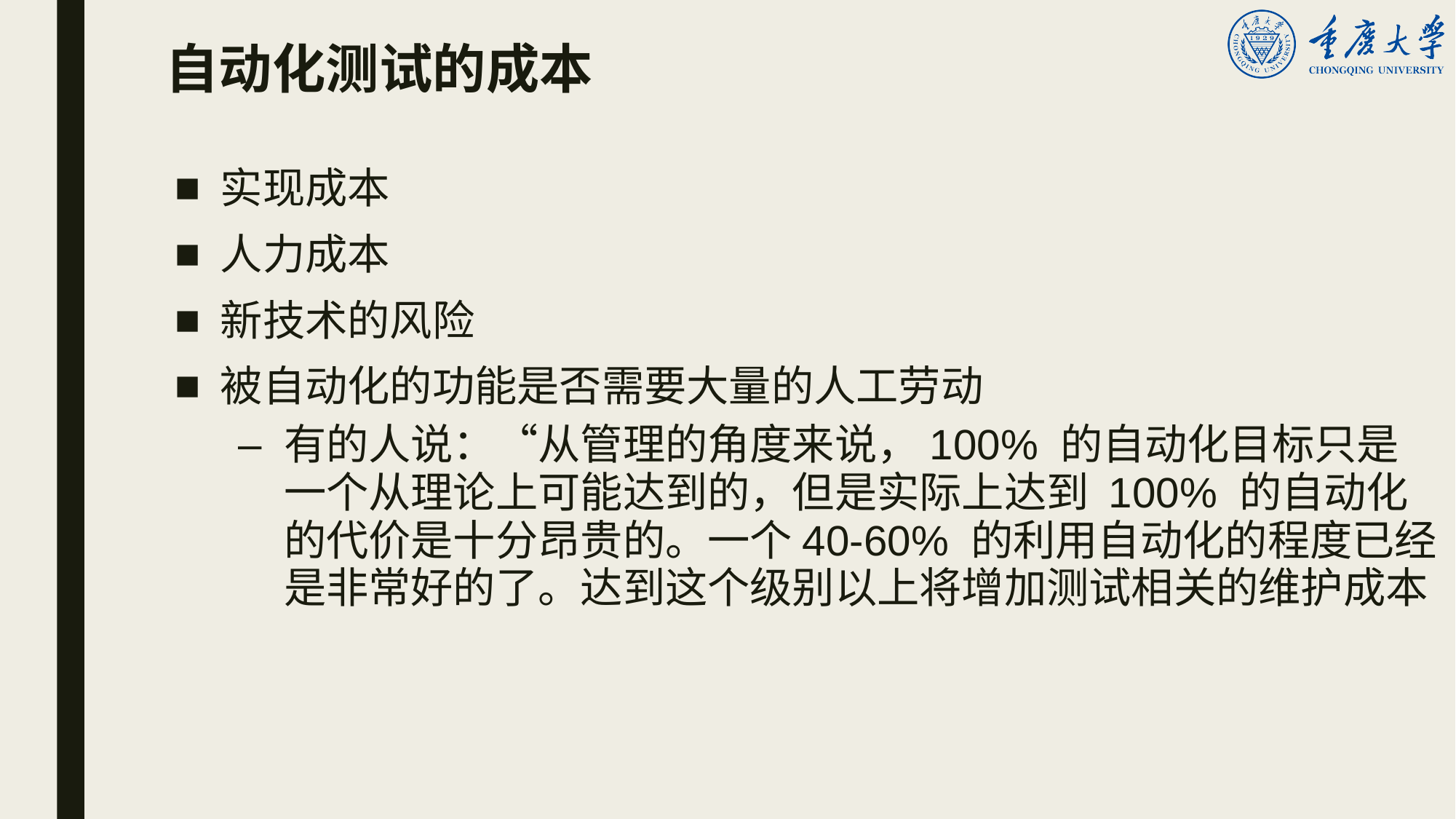

# 自动化测试的成本
实现成本
人力成本
新技术的风险
被自动化的功能是否需要大量的人工劳动
有的人说：“从管理的角度来说，100% 的自动化目标只是一个从理论上可能达到的，但是实际上达到 100% 的自动化的代价是十分昂贵的。一个40-60% 的利用自动化的程度已经是非常好的了。达到这个级别以上将增加测试相关的维护成本